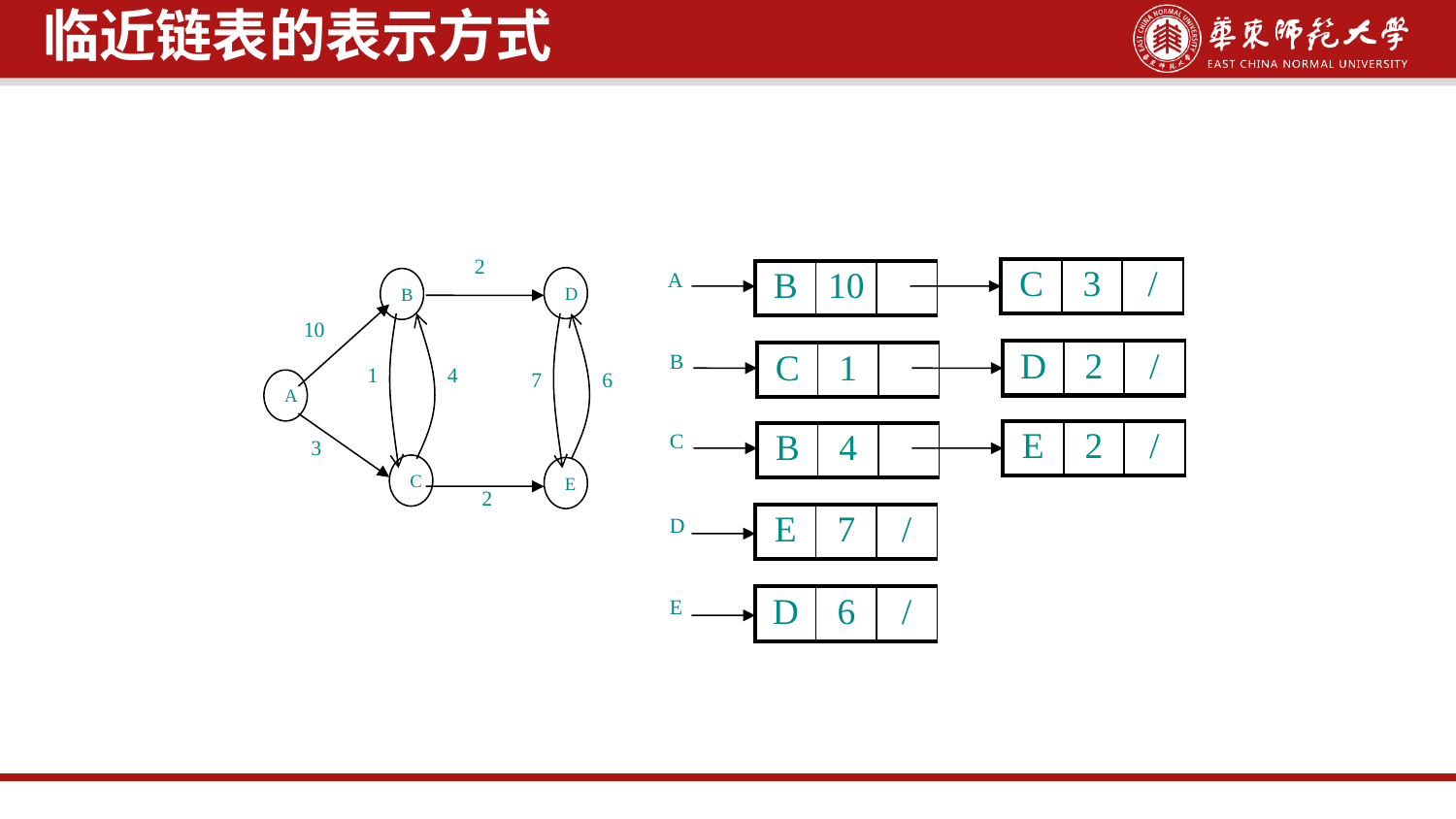

临近链表的表示方式

2
D
B

10

1
4
7
6
A

3
C
E
2

A
| C | 3 | / |
| --- | --- | --- |
| B | 10 |  |
| --- | --- | --- |

B
| D | 2 | / |
| --- | --- | --- |
| C | 1 |  |
| --- | --- | --- |

C
| E | 2 | / |
| --- | --- | --- |
| B | 4 |  |
| --- | --- | --- |

D
| E | 7 | / |
| --- | --- | --- |

E
| D | 6 | / |
| --- | --- | --- |